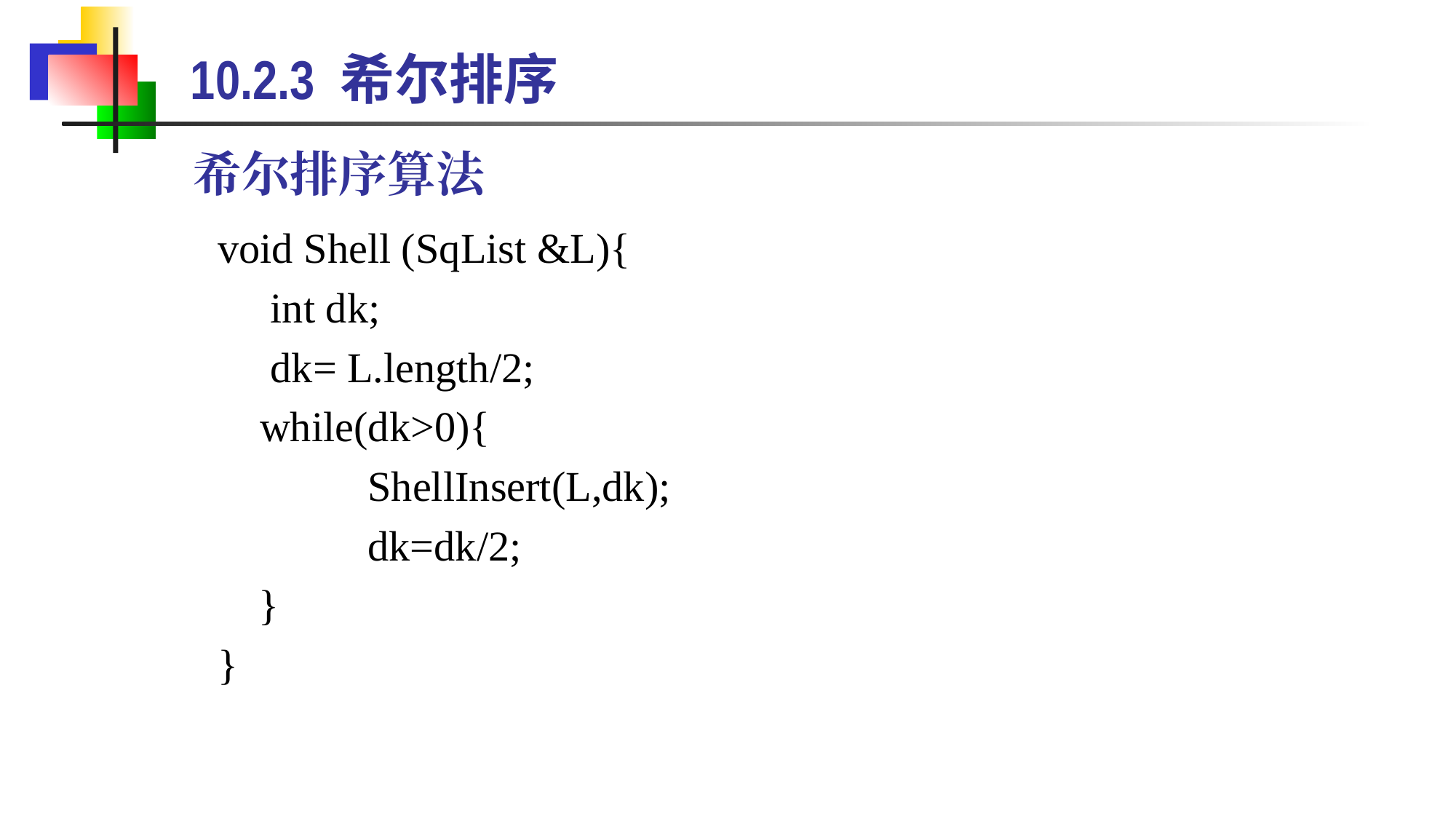

10.2.3 希尔排序
# 希尔排序算法
void Shell (SqList &L){
     int dk;
     dk= L.length/2;
    while(dk>0){
		ShellInsert(L,dk);
  		dk=dk/2;
	}
}